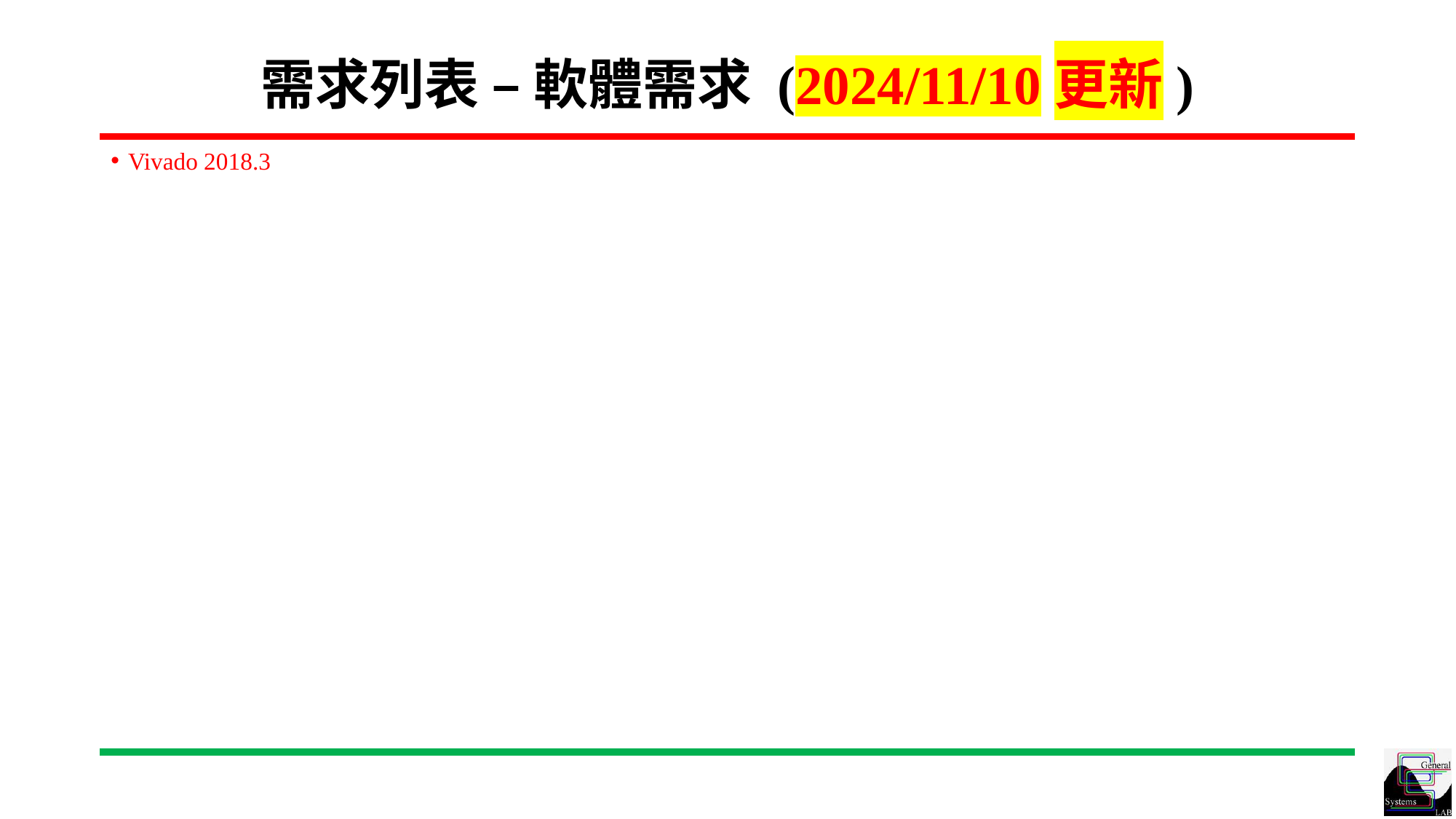

# 需求列表 – 軟體需求 (2024/11/10更新)
Vivado 2018.3